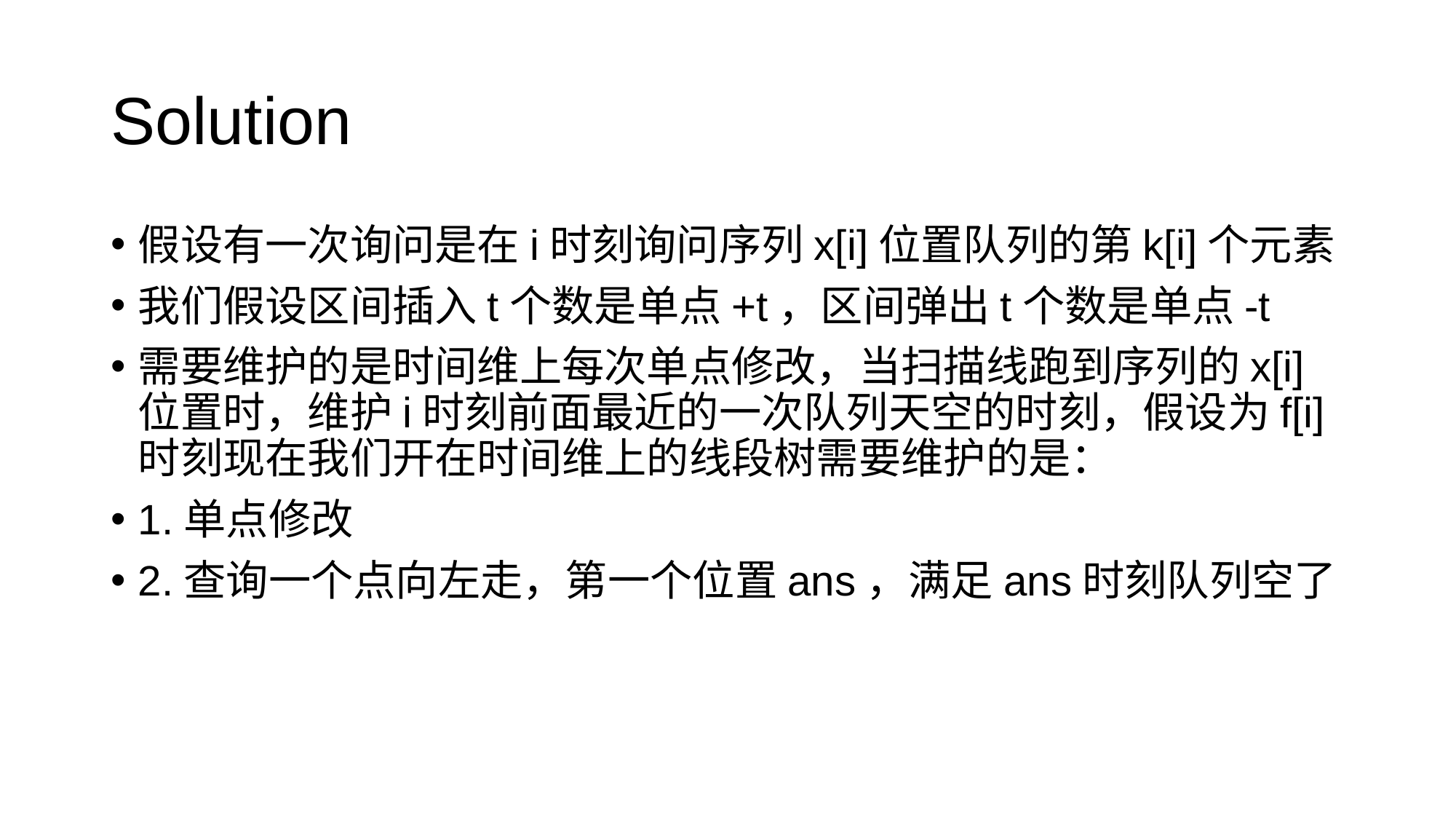

# Solution
假设有一次询问是在i时刻询问序列x[i]位置队列的第k[i]个元素
我们假设区间插入t个数是单点+t，区间弹出t个数是单点-t
需要维护的是时间维上每次单点修改，当扫描线跑到序列的x[i]位置时，维护i时刻前面最近的一次队列天空的时刻，假设为f[i]时刻现在我们开在时间维上的线段树需要维护的是：
1.单点修改
2.查询一个点向左走，第一个位置ans，满足ans时刻队列空了